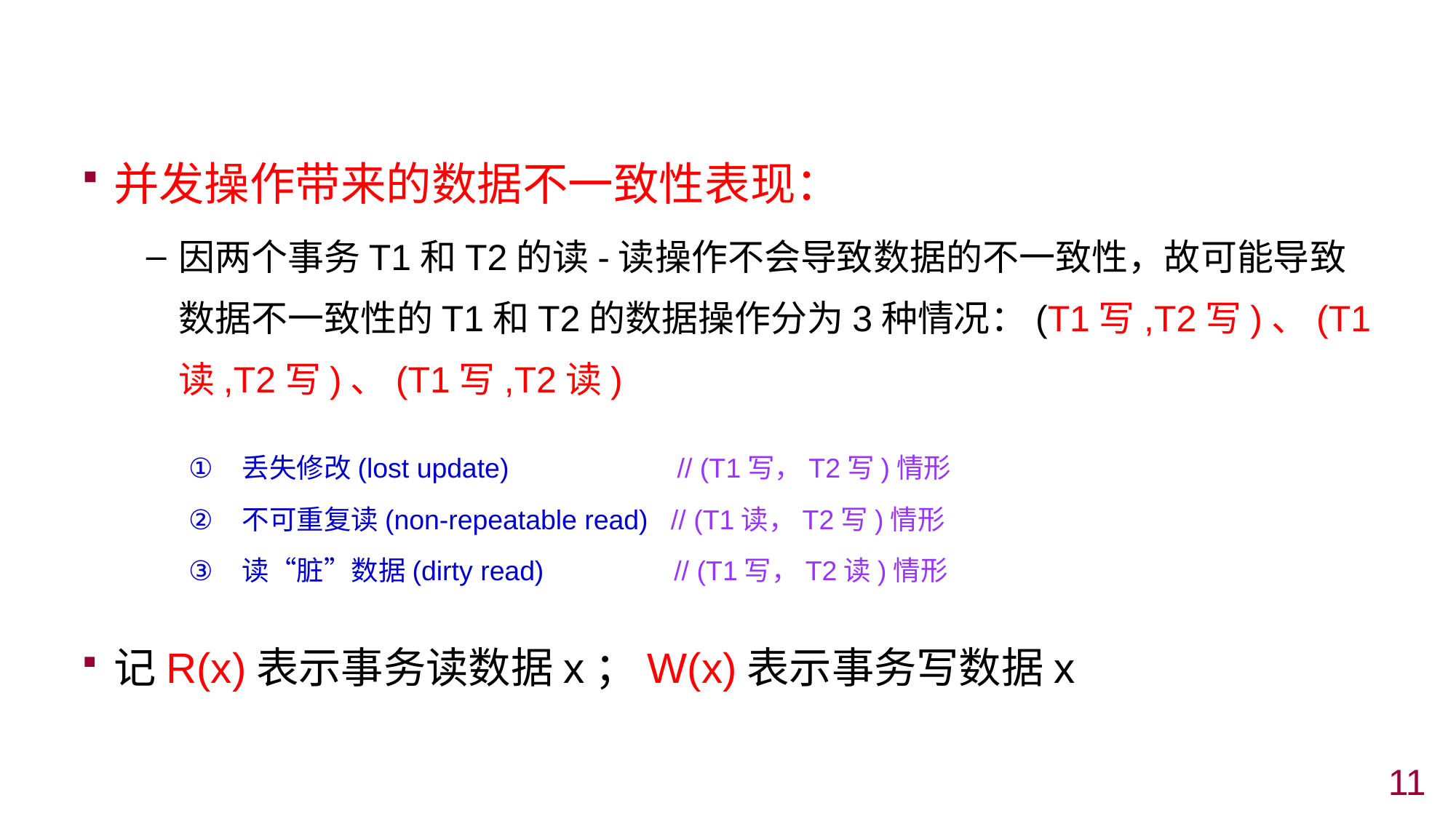

#
并发操作带来的数据不一致性表现：
因两个事务T1和T2的读-读操作不会导致数据的不一致性，故可能导致数据不一致性的T1和T2的数据操作分为3种情况：(T1写,T2写)、(T1读,T2写)、(T1写,T2读)

丢失修改(lost update)                      // (T1写，T2写)情形
不可重复读(non-repeatable read)   // (T1读，T2写)情形
读“脏”数据(dirty read)                 // (T1写，T2读)情形

记R(x)表示事务读数据x；W(x)表示事务写数据x
11